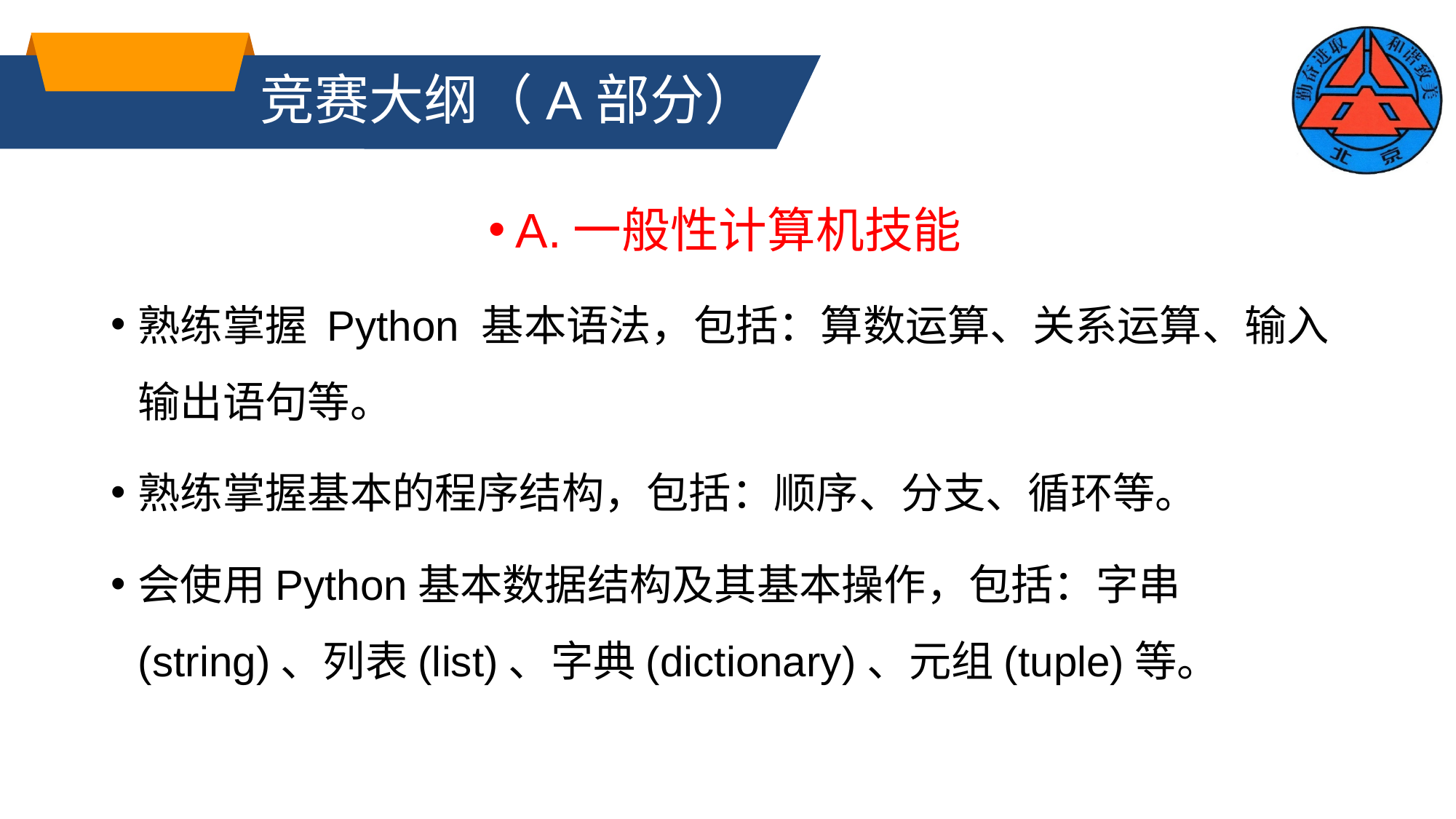

# 竞赛大纲（A部分）
A.一般性计算机技能
熟练掌握 Python 基本语法，包括：算数运算、关系运算、输入输出语句等。
熟练掌握基本的程序结构，包括：顺序、分支、循环等。
会使用Python基本数据结构及其基本操作，包括：字串(string)、列表(list)、字典(dictionary)、元组(tuple)等。